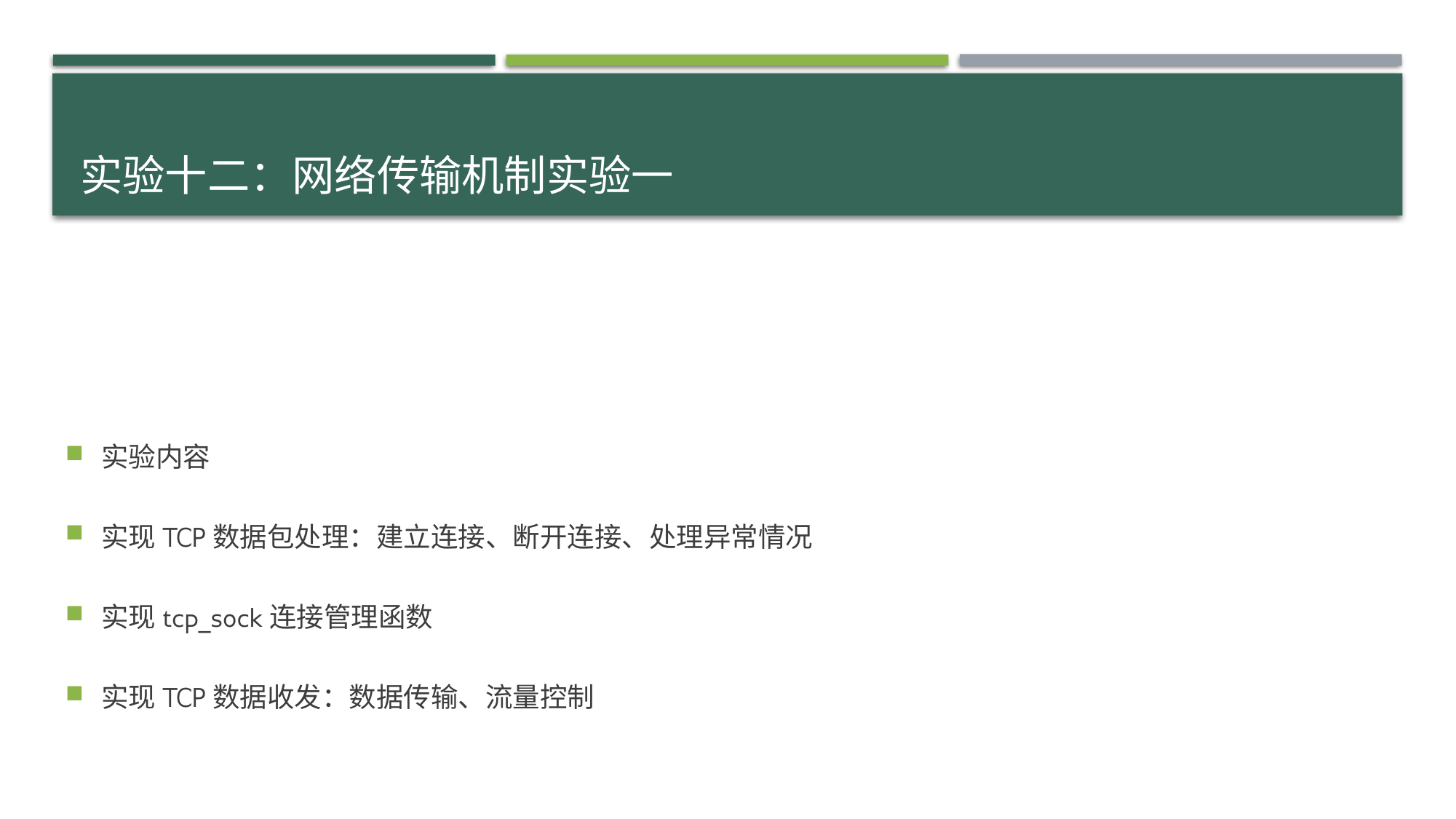

# 实验十二：网络传输机制实验一
实验内容
实现TCP数据包处理：建立连接、断开连接、处理异常情况
实现tcp_sock连接管理函数
实现TCP数据收发：数据传输、流量控制